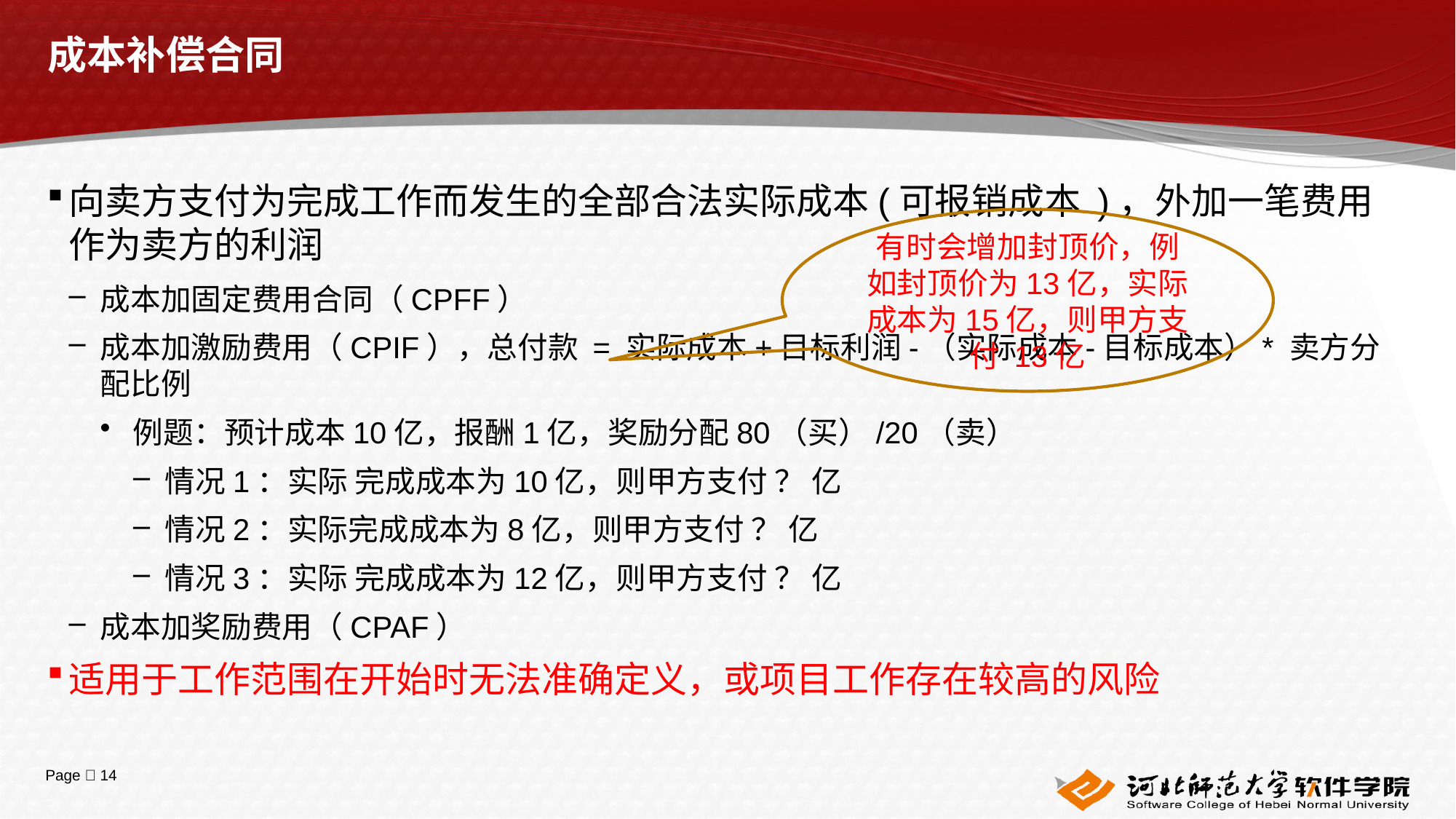

# 成本补偿合同
向卖方支付为完成工作而发生的全部合法实际成本(可报销成本 )，外加一笔费用作为卖方的利润
成本加固定费用合同（CPFF）
成本加激励费用（CPIF），总付款 = 实际成本+目标利润-（实际成本-目标成本）* 卖方分配比例
例题：预计成本10亿，报酬1亿，奖励分配80（买）/20（卖）
情况1：实际 完成成本为10亿，则甲方支付 ？ 亿
情况2：实际完成成本为8亿，则甲方支付 ？ 亿
情况3：实际 完成成本为12亿，则甲方支付 ？ 亿
成本加奖励费用（CPAF）
适用于工作范围在开始时无法准确定义，或项目工作存在较高的风险
有时会增加封顶价，例如封顶价为13亿，实际成本为15亿，则甲方支付 13亿